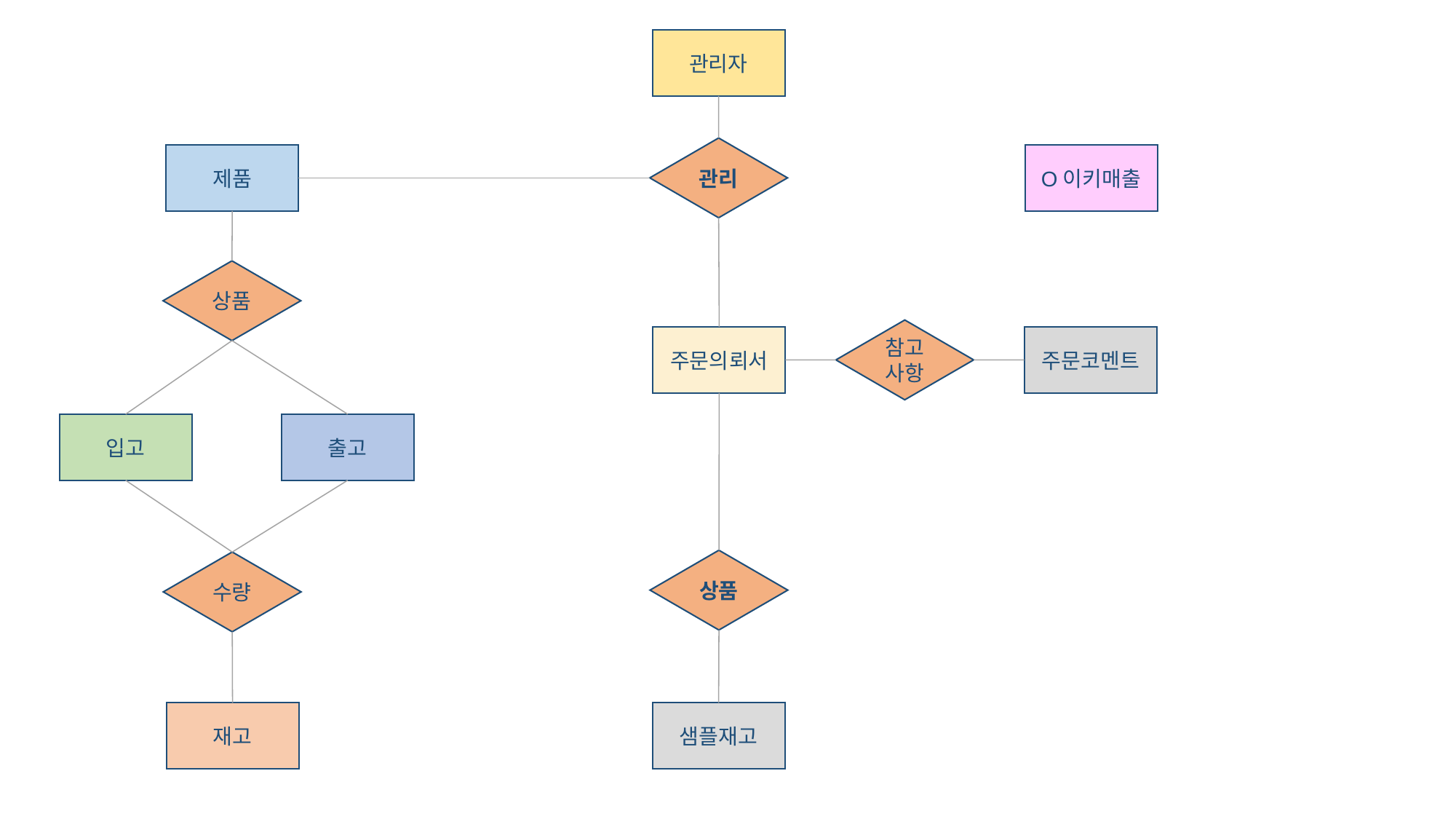

관리자
관리
제품
O이키매출
상품
참고사항
주문의뢰서
주문코멘트
입고
출고
상품
수량
재고
샘플재고